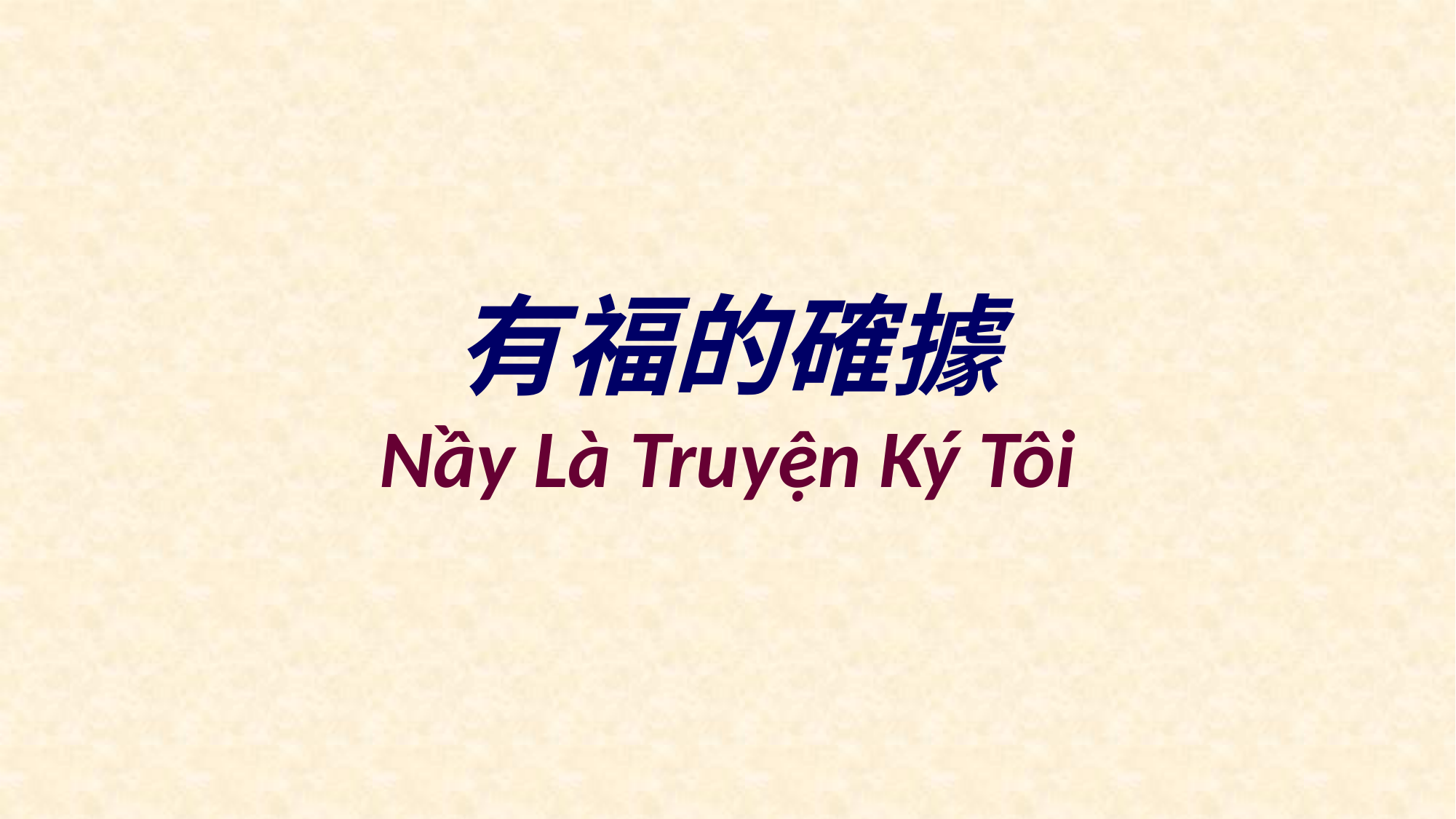

# 有福的確據
Nầy Là Truyện Ký Tôi